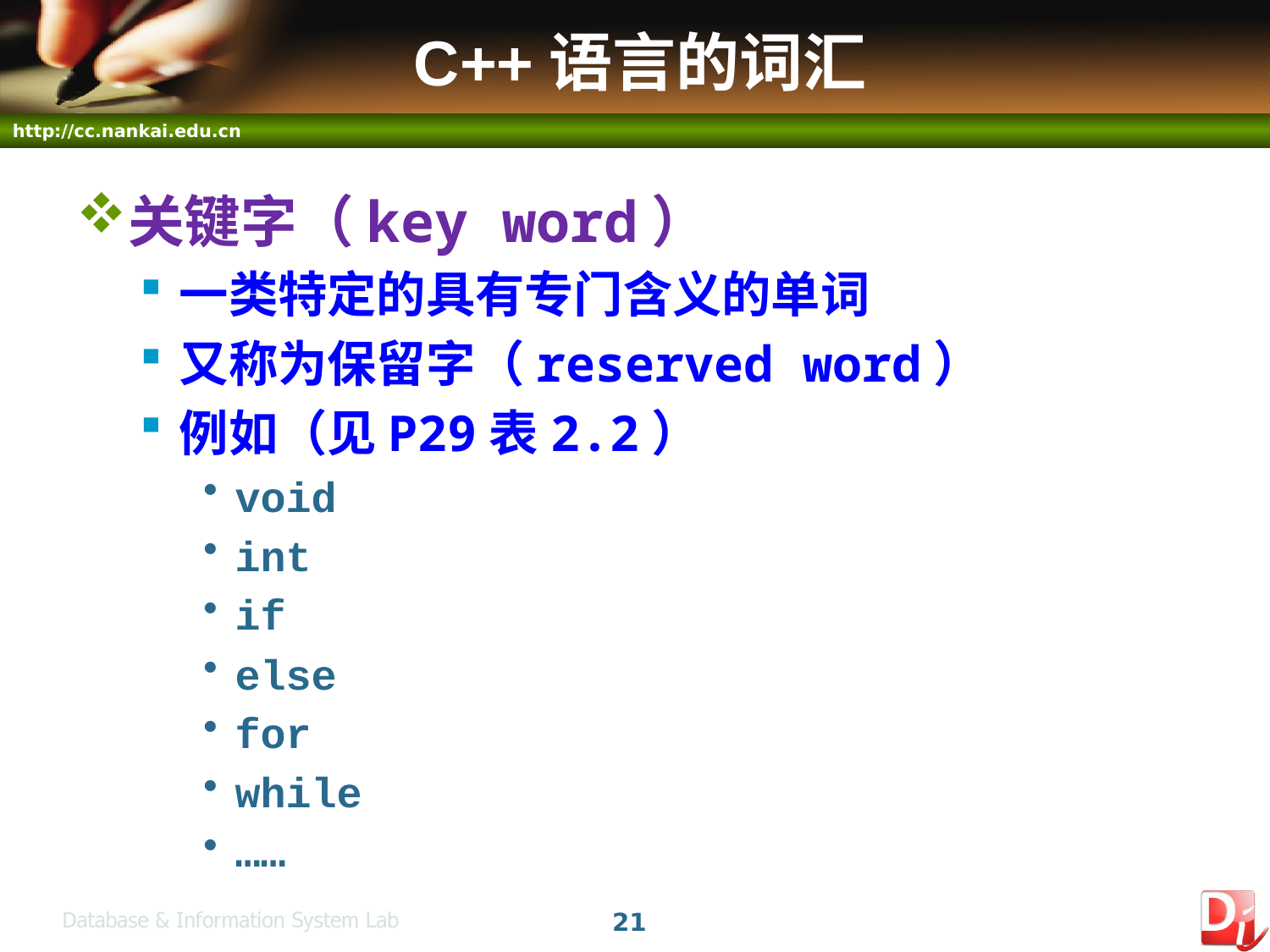

# C++语言的词汇
关键字（key word）
一类特定的具有专门含义的单词
又称为保留字（reserved word）
例如（见P29表2.2）
void
int
if
else
for
while
……
21
Database & Information System Lab